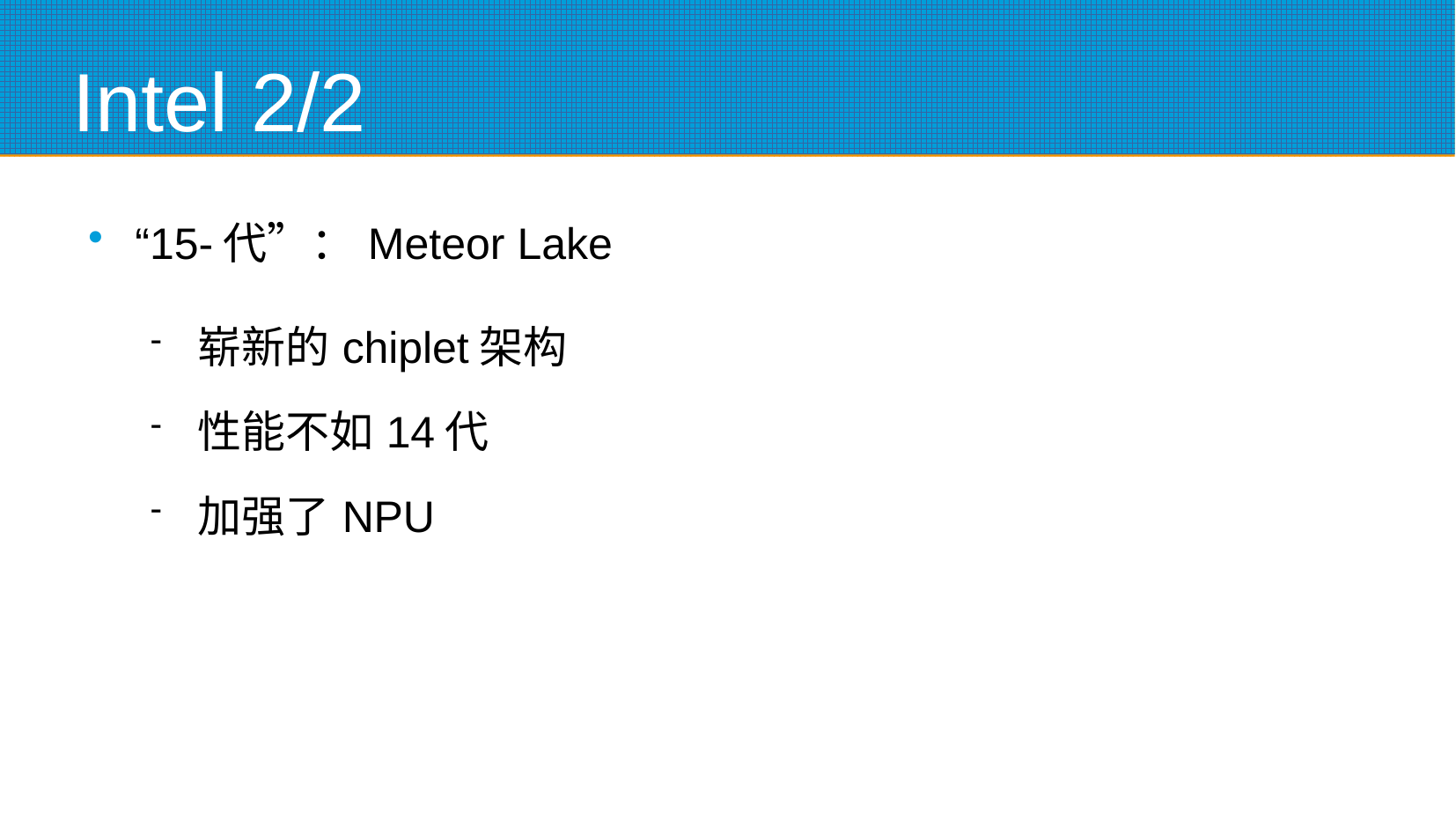

# Intel 2/2
“15-代”：Meteor Lake
崭新的chiplet架构
性能不如14代
加强了NPU